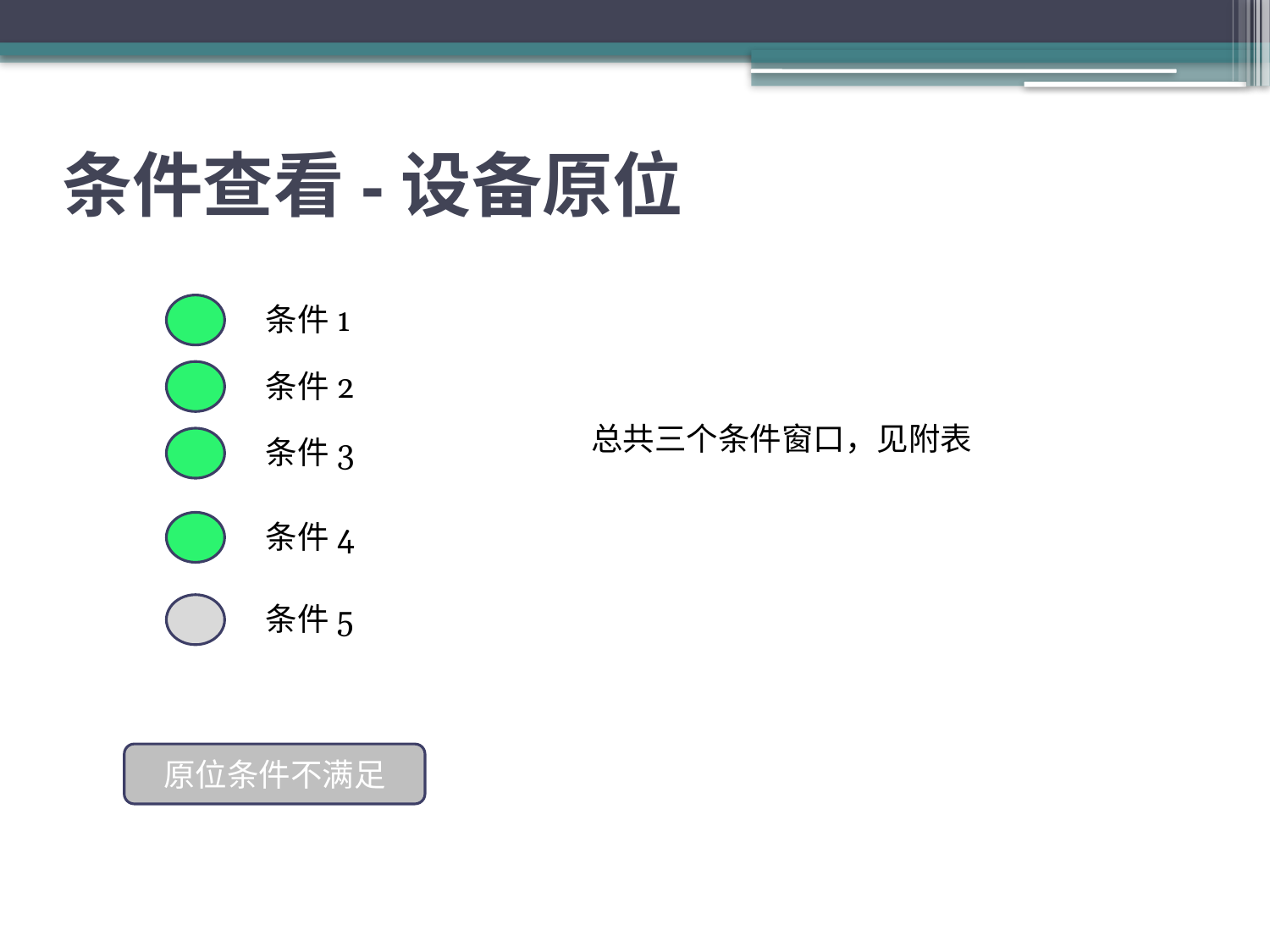

# 条件查看-设备原位
条件1

条件2

总共三个条件窗口，见附表
条件3

条件4

条件5

原位条件不满足